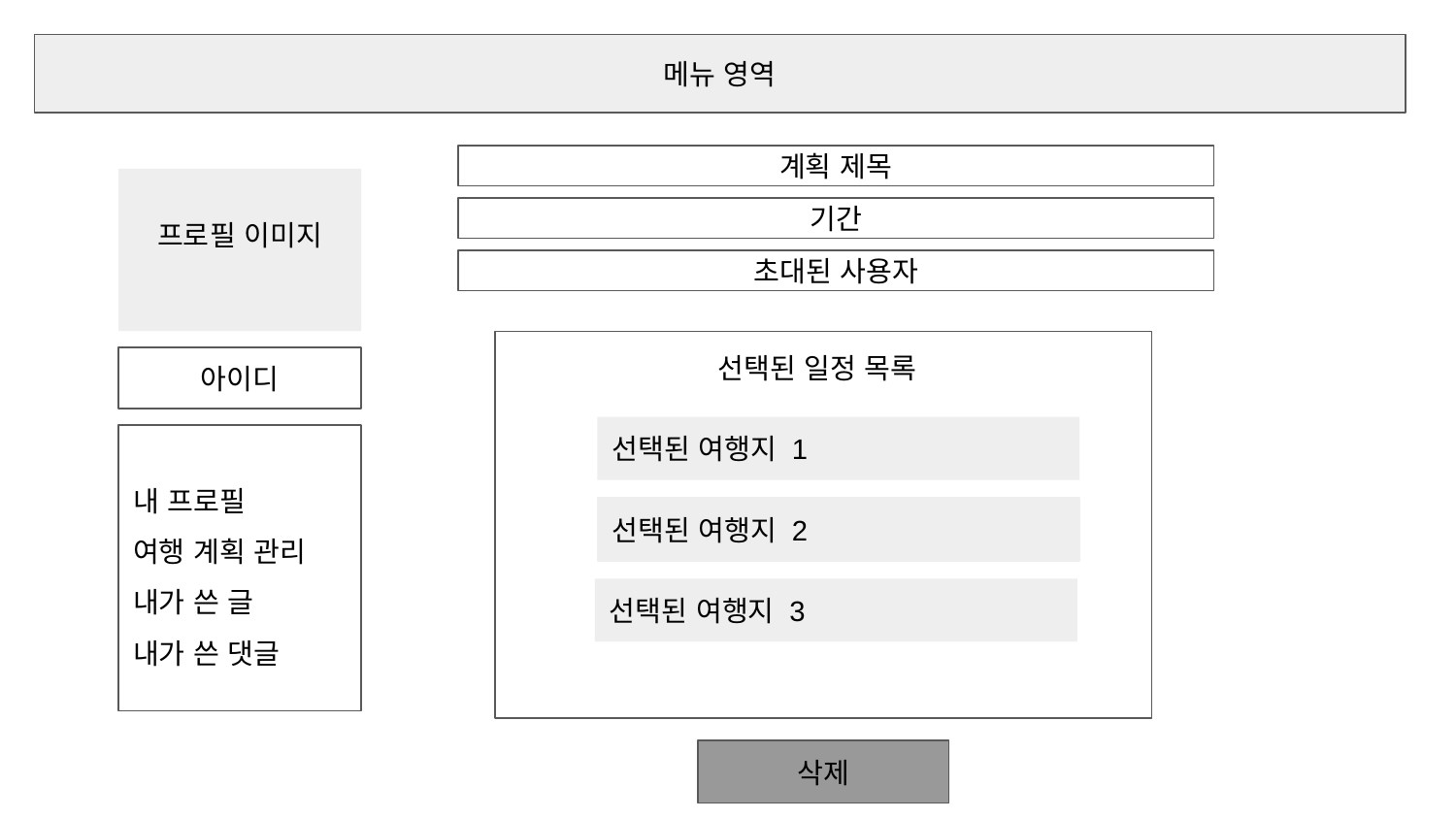

메뉴 영역
계획 제목

프로필 이미지

기간
초대된 사용자

선택된 일정 목록
아이디
선택된 여행지 1
내 프로필
여행 계획 관리
내가 쓴 글
내가 쓴 댓글
선택된 여행지 2
선택된 여행지 3
삭제